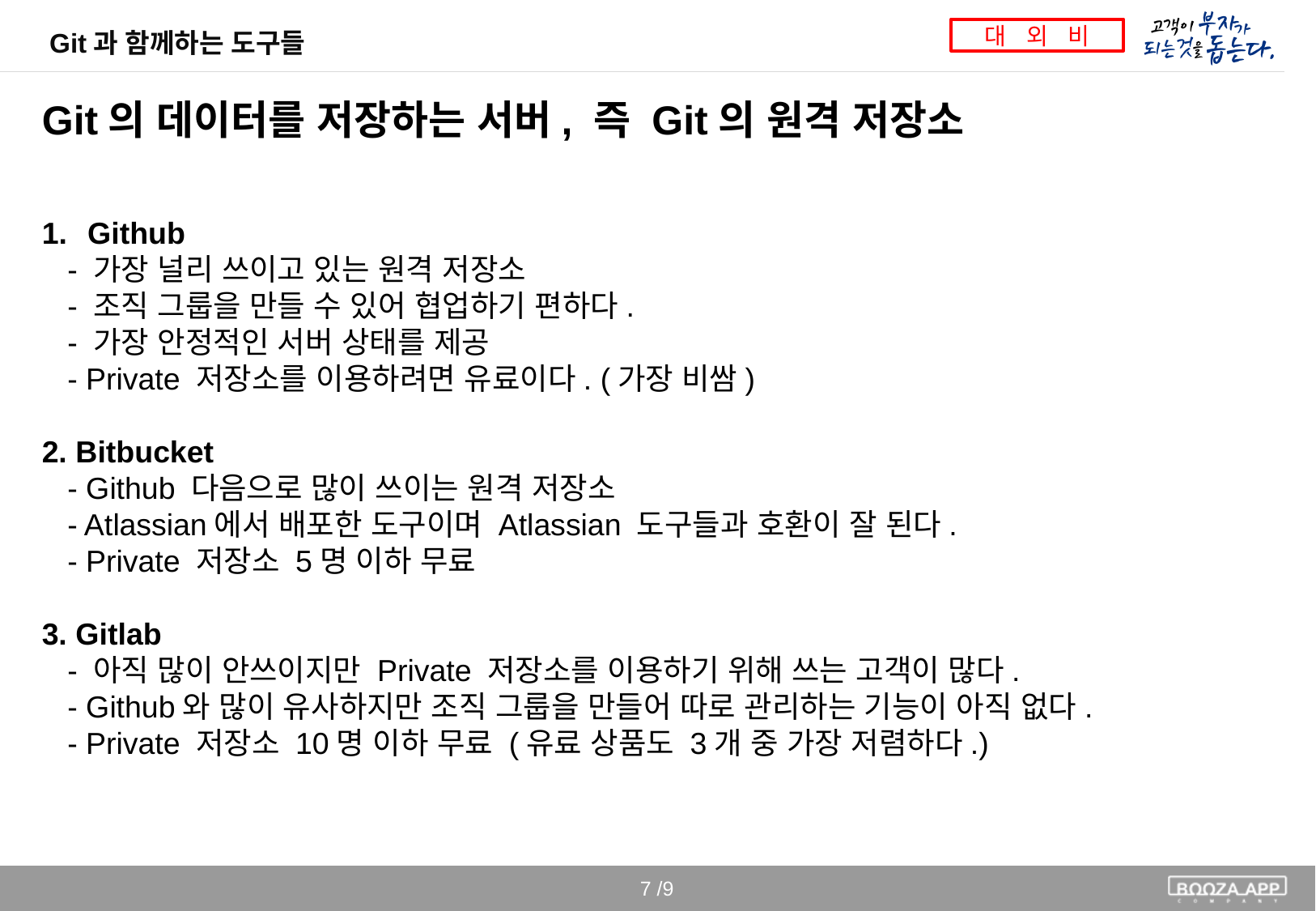

Git과 함께하는 도구들
Git의 데이터를 저장하는 서버, 즉 Git의 원격 저장소

Github
   - 가장 널리 쓰이고 있는 원격 저장소
   - 조직 그룹을 만들 수 있어 협업하기 편하다.
   - 가장 안정적인 서버 상태를 제공
   - Private 저장소를 이용하려면 유료이다. (가장 비쌈)

2. Bitbucket
   - Github 다음으로 많이 쓰이는 원격 저장소
   - Atlassian에서 배포한 도구이며 Atlassian 도구들과 호환이 잘 된다.
   - Private 저장소 5명 이하 무료

3. Gitlab
   - 아직 많이 안쓰이지만 Private 저장소를 이용하기 위해 쓰는 고객이 많다.
   - Github와 많이 유사하지만 조직 그룹을 만들어 따로 관리하는 기능이 아직 없다.
   - Private 저장소 10명 이하 무료 (유료 상품도 3개 중 가장 저렴하다.)
7 /9